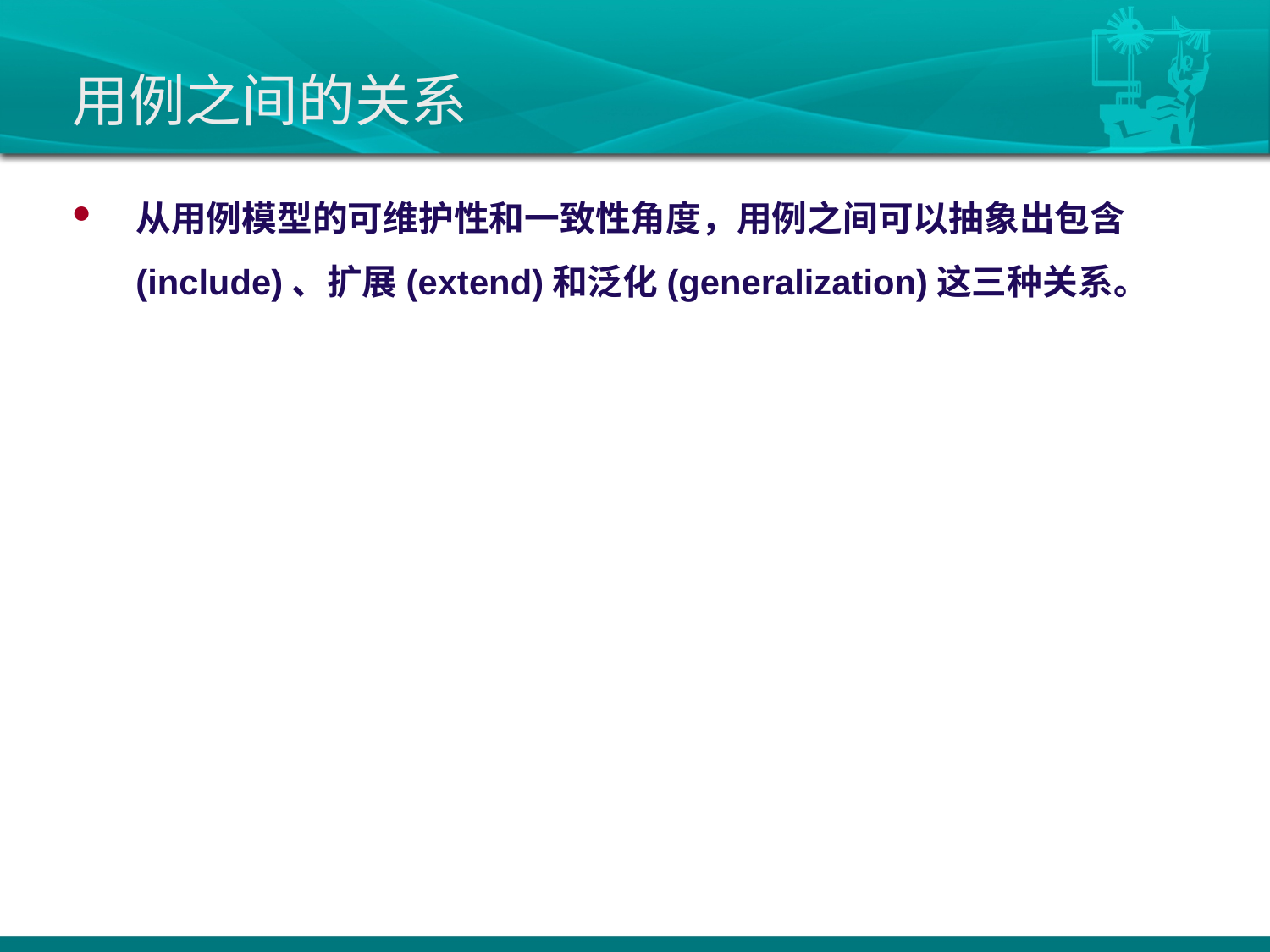

# 用例之间的关系
从用例模型的可维护性和一致性角度，用例之间可以抽象出包含(include)、扩展(extend)和泛化(generalization)这三种关系。